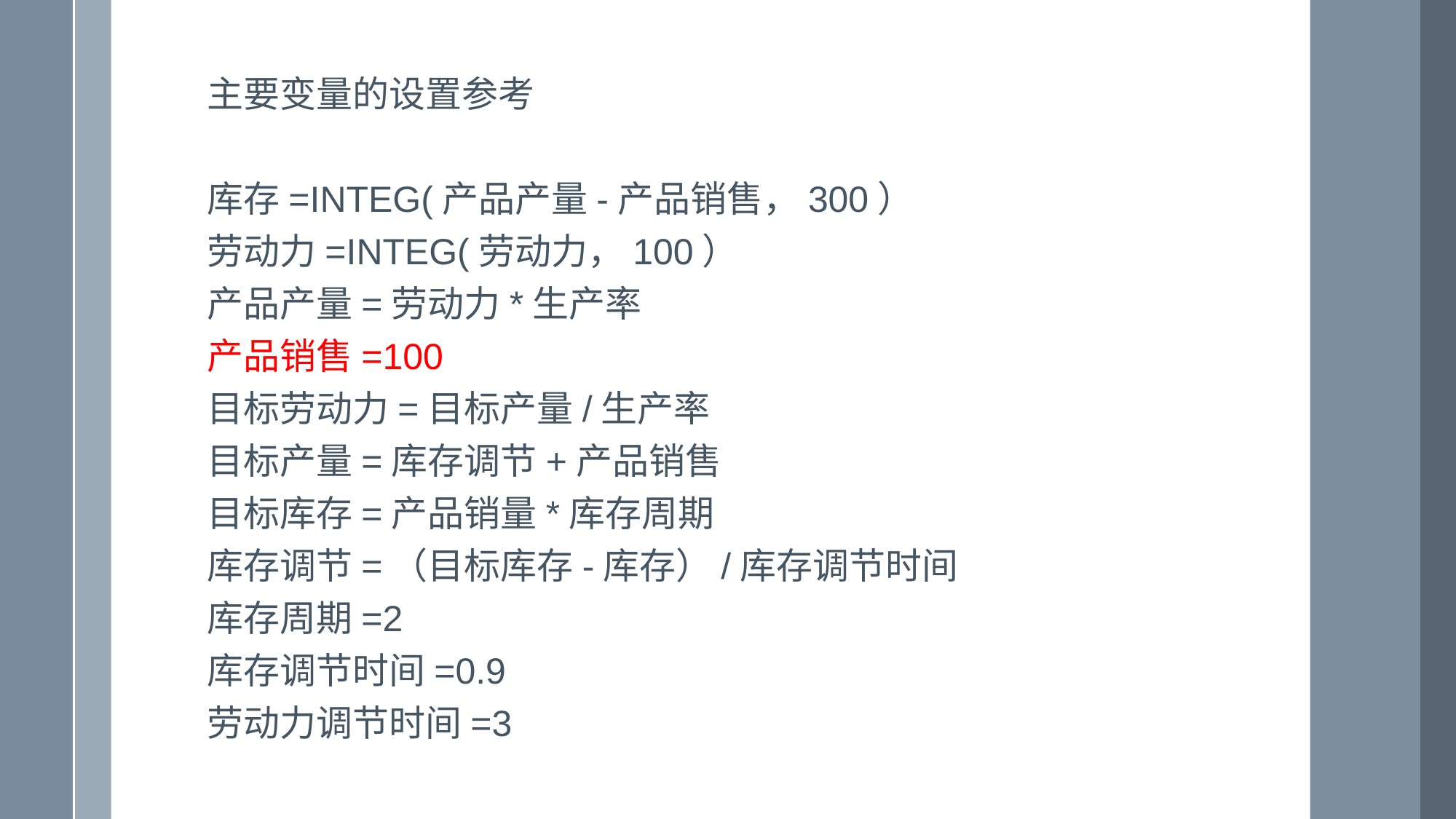

主要变量的设置参考

库存=INTEG(产品产量-产品销售，300）
劳动力=INTEG(劳动力，100）
产品产量=劳动力*生产率
产品销售=100
目标劳动力=目标产量/生产率
目标产量=库存调节+产品销售
目标库存=产品销量*库存周期
库存调节=（目标库存-库存）/库存调节时间
库存周期=2
库存调节时间=0.9
劳动力调节时间=3